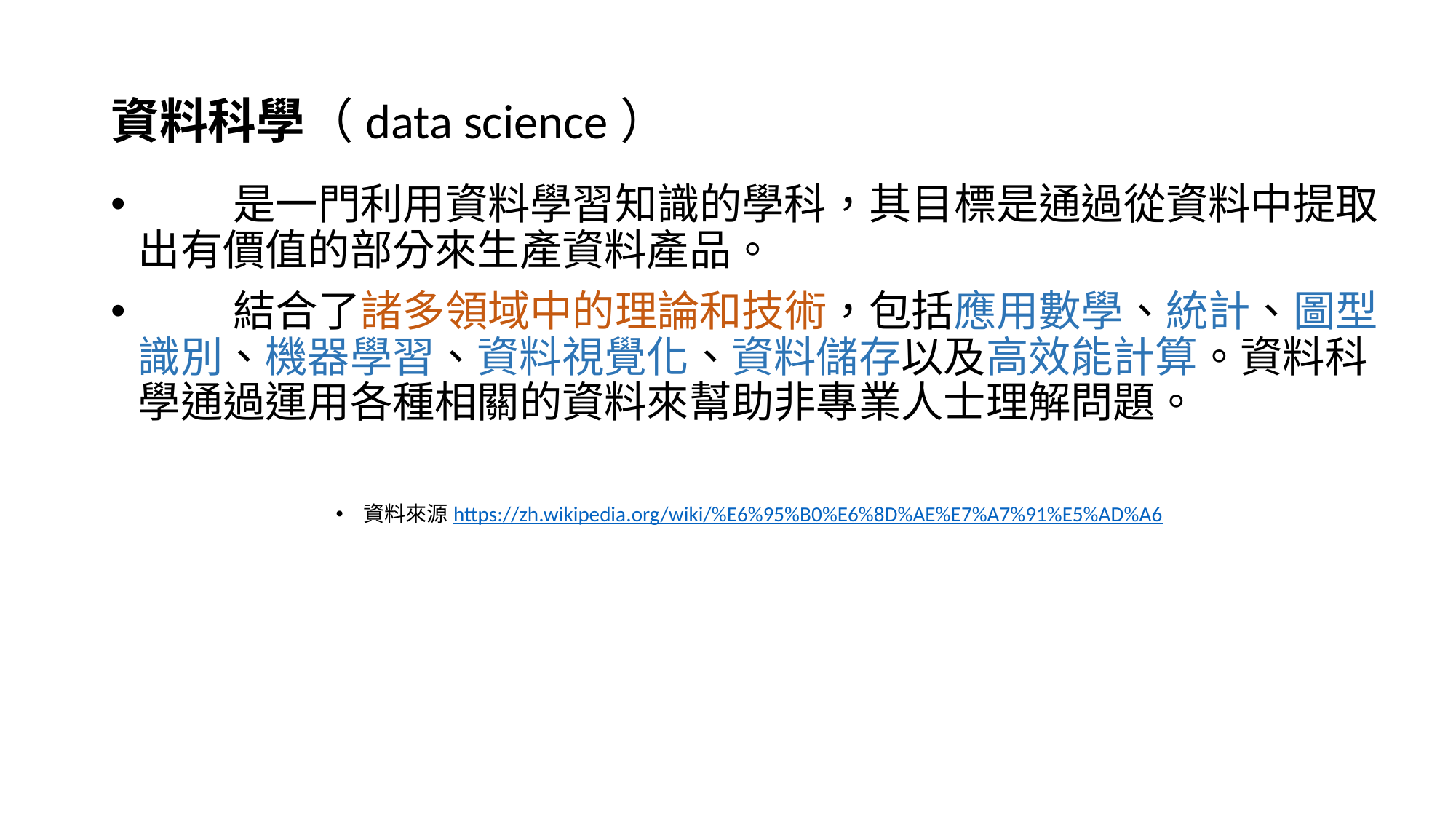

# 資料科學（data science）
         是一門利用資料學習知識的學科，其目標是通過從資料中提取出有價值的部分來生產資料產品。
         結合了諸多領域中的理論和技術，包括應用數學、統計、圖型識別、機器學習、資料視覺化、資料儲存以及高效能計算。資料科學通過運用各種相關的資料來幫助非專業人士理解問題。

資料來源https://zh.wikipedia.org/wiki/%E6%95%B0%E6%8D%AE%E7%A7%91%E5%AD%A6